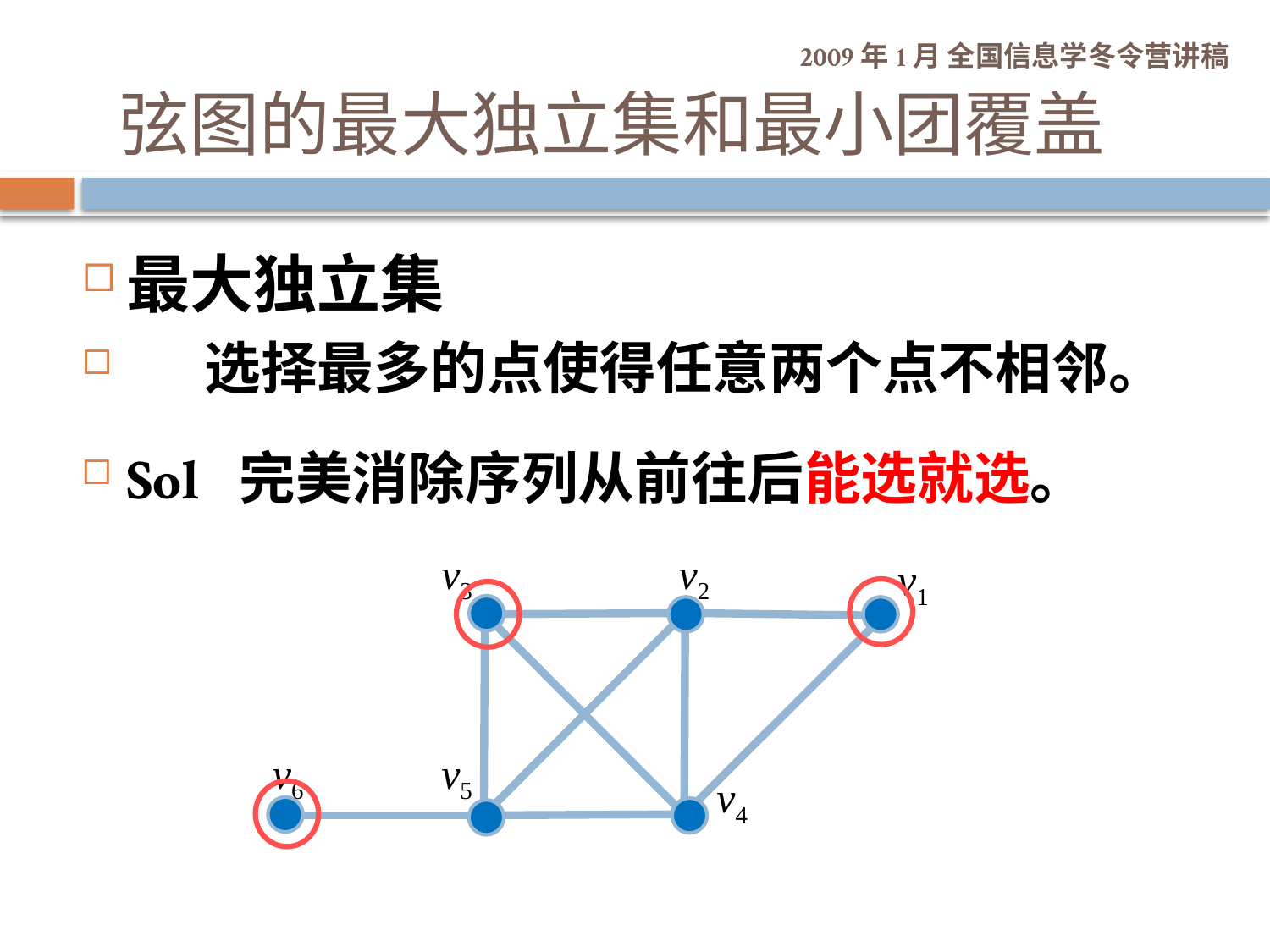

弦图的最大独立集和最小团覆盖
最大独立集
     选择最多的点使得任意两个点不相邻。

Sol  完美消除序列从前往后能选就选。

v3
v2
v1

v6
v5
v4